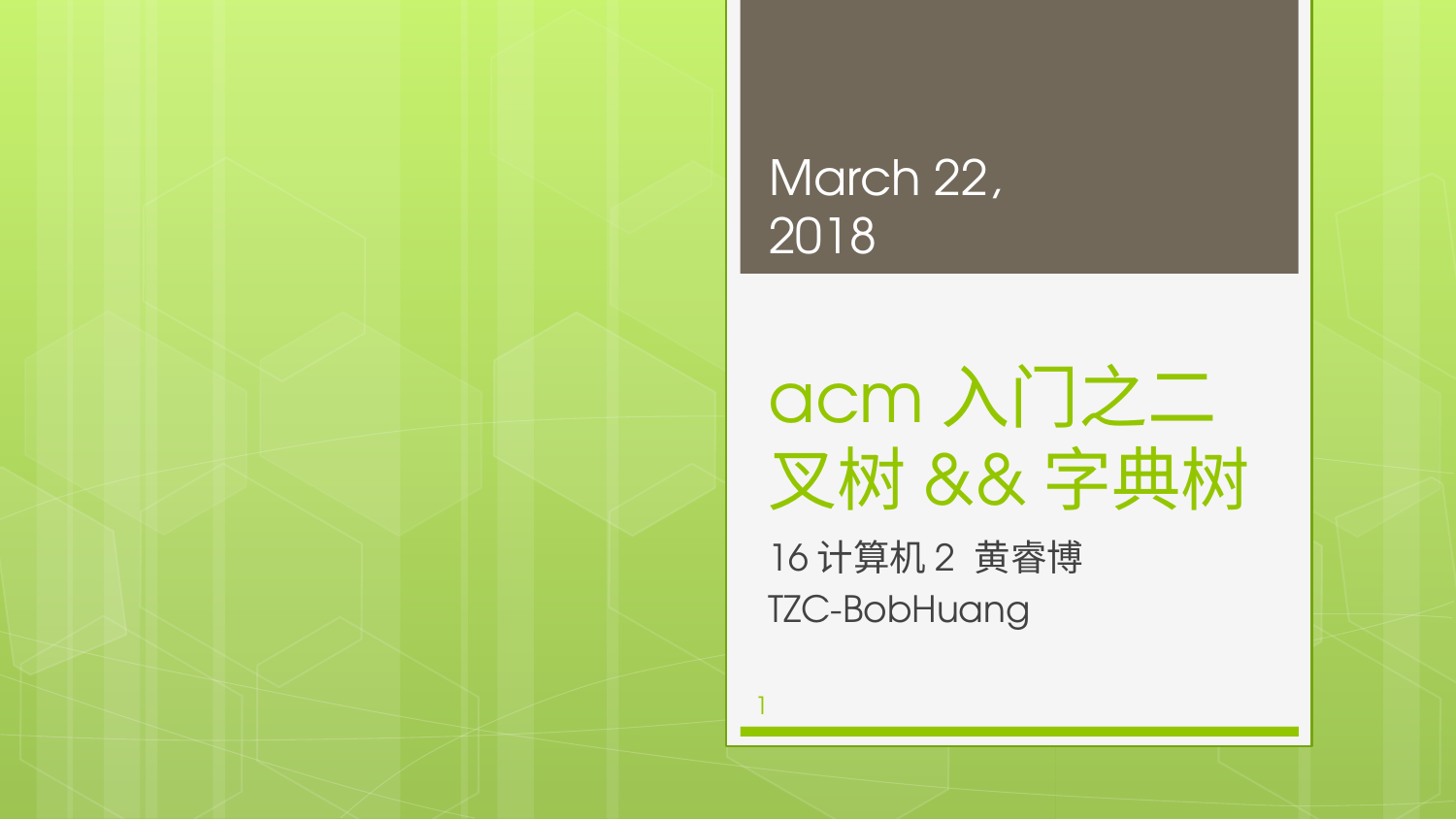

March 22, 2018
# acm入门之二叉树&&字典树
16计算机2 黄睿博
TZC-BobHuang

1